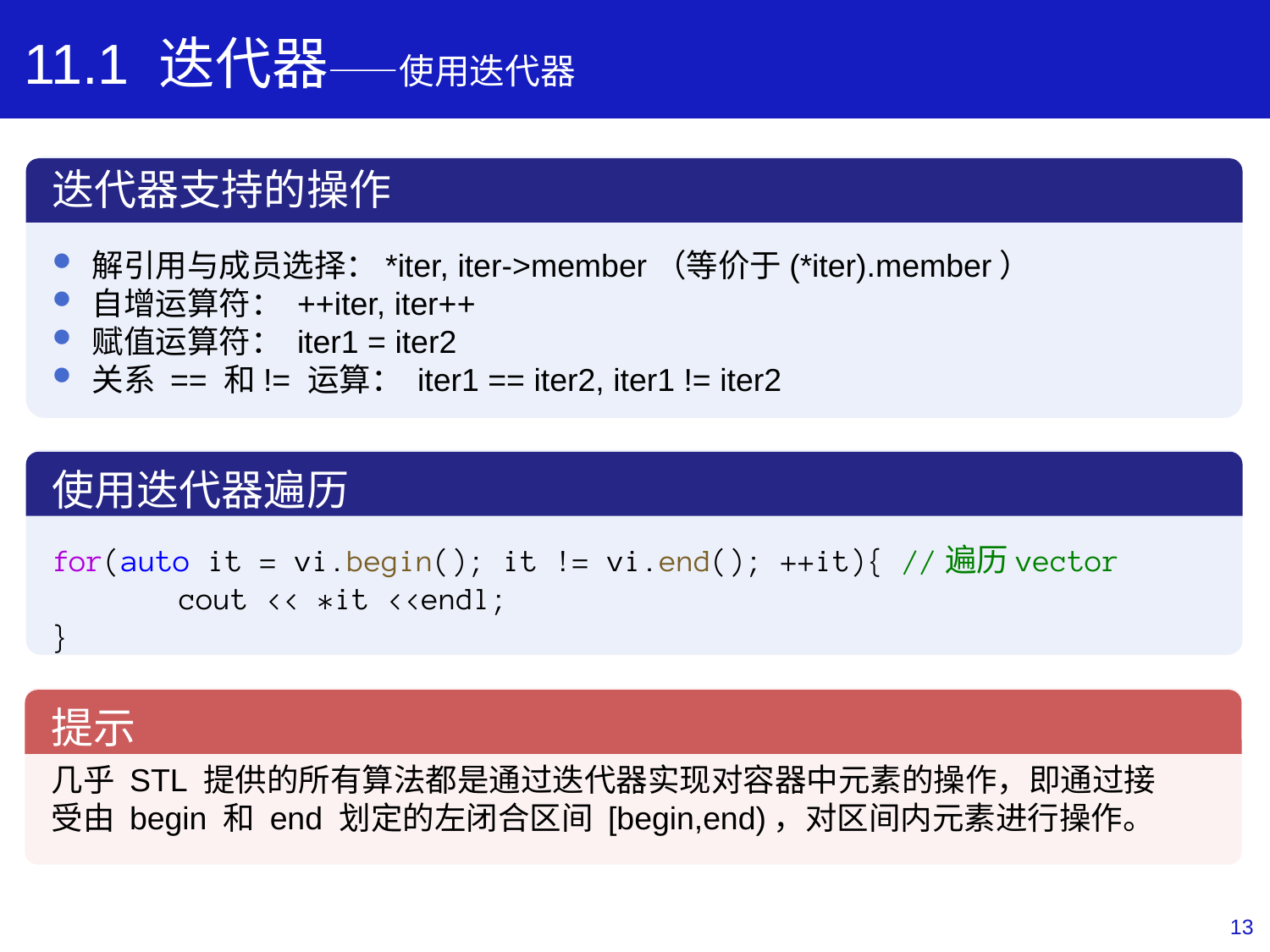

11.1 迭代器——使用迭代器

迭代器支持的操作
解引用与成员选择：*iter, iter->member（等价于(*iter).member）
自增运算符： ++iter, iter++
赋值运算符： iter1 = iter2
关系 == 和!= 运算： iter1 == iter2, iter1 != iter2

使用迭代器遍历
for(auto it = vi.begin(); it != vi.end(); ++it){ //遍历vector
	cout << *it <<endl;
}

提示
几乎 STL 提供的所有算法都是通过迭代器实现对容器中元素的操作，即通过接受由 begin 和 end 划定的左闭合区间 [begin,end)，对区间内元素进行操作。
13